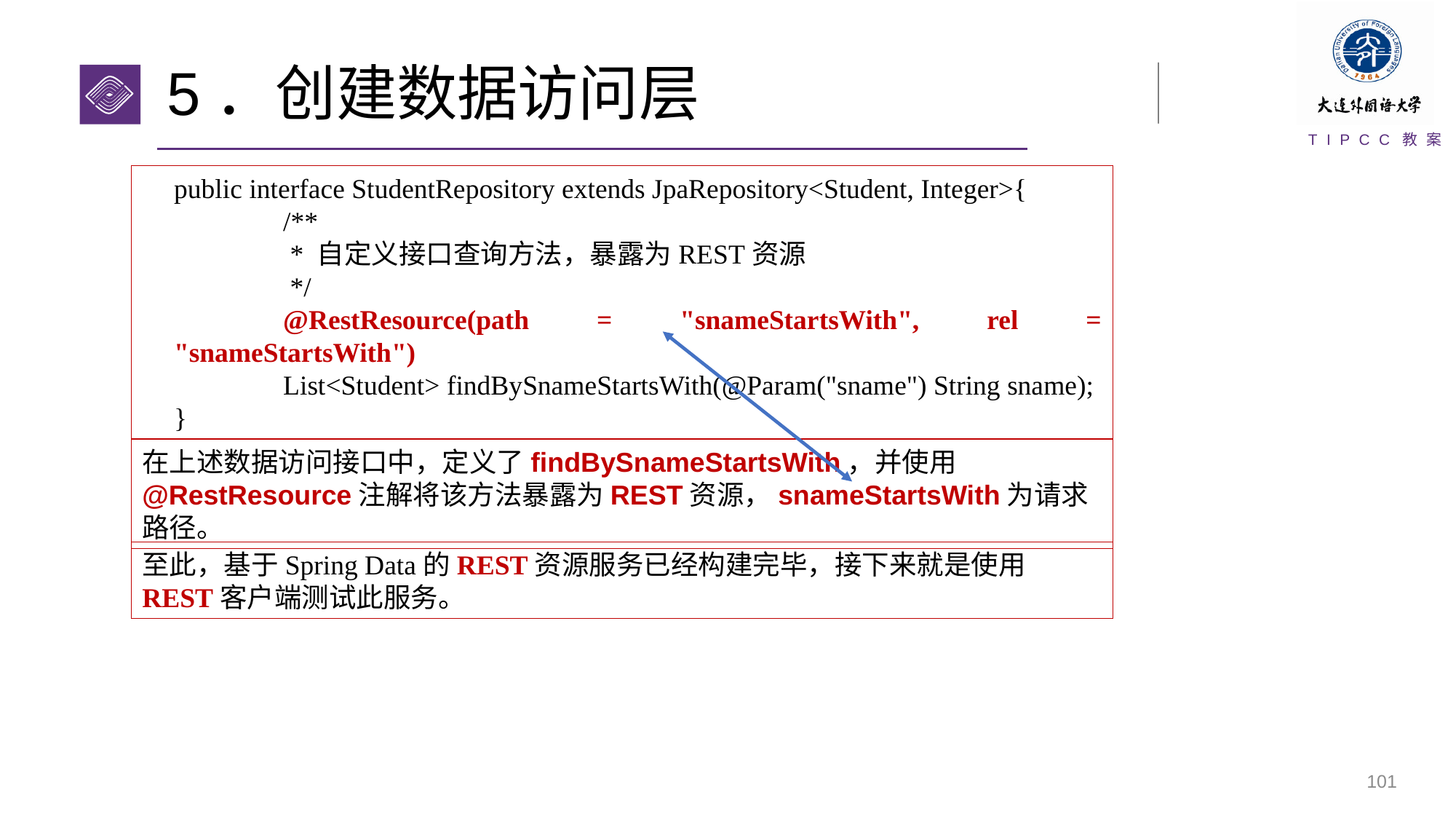

# 5．创建数据访问层
public interface StudentRepository extends JpaRepository<Student, Integer>{
	/**
	 * 自定义接口查询方法，暴露为REST资源
	 */
	@RestResource(path = "snameStartsWith", rel = "snameStartsWith")
	List<Student> findBySnameStartsWith(@Param("sname") String sname);
}
在上述数据访问接口中，定义了findBySnameStartsWith，并使用@RestResource注解将该方法暴露为REST资源，snameStartsWith为请求路径。
至此，基于Spring Data的REST资源服务已经构建完毕，接下来就是使用REST客户端测试此服务。
101